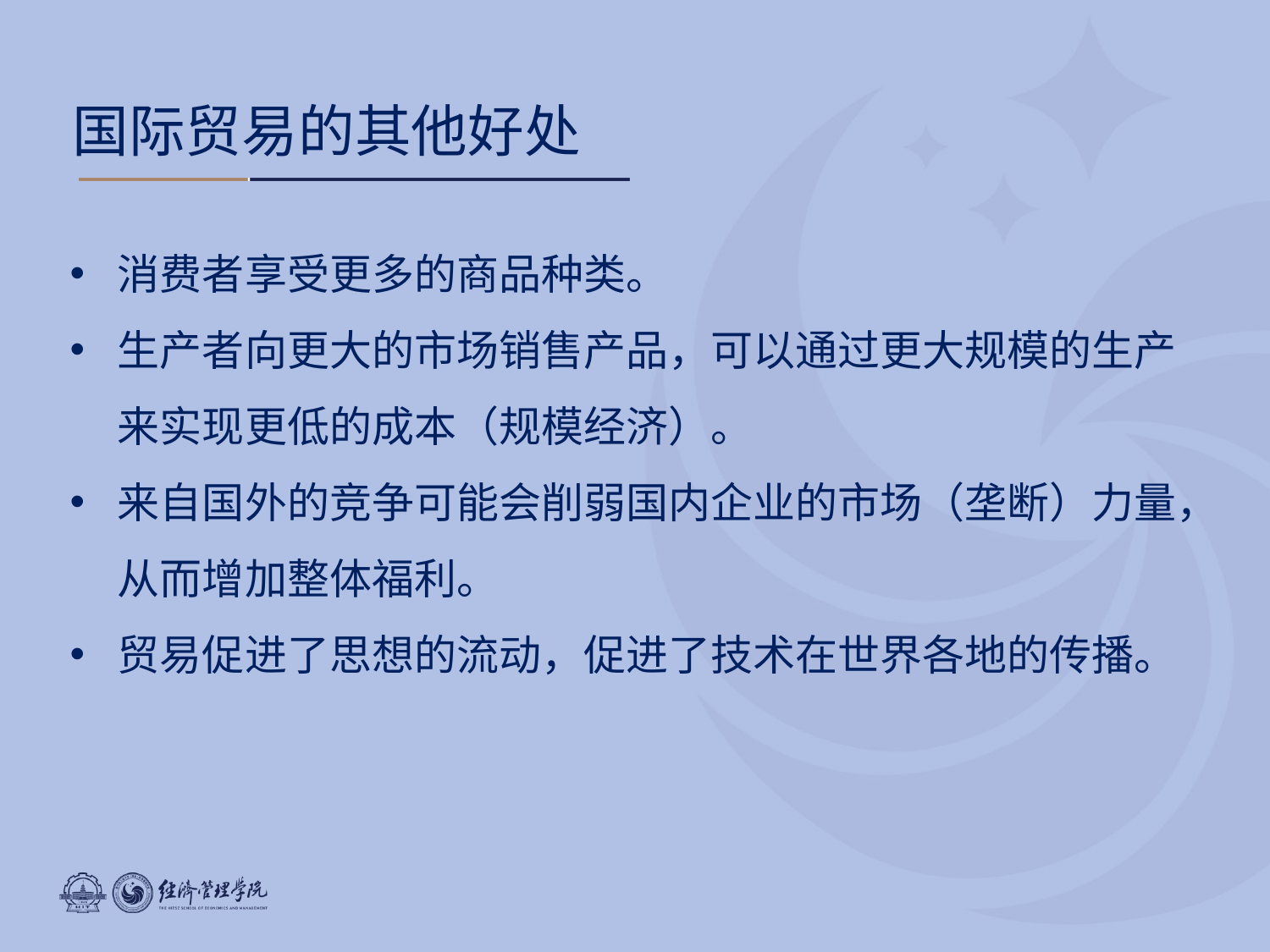

国际贸易的其他好处
消费者享受更多的商品种类。
生产者向更大的市场销售产品，可以通过更大规模的生产来实现更低的成本（规模经济）。
来自国外的竞争可能会削弱国内企业的市场（垄断）力量，从而增加整体福利。
贸易促进了思想的流动，促进了技术在世界各地的传播。